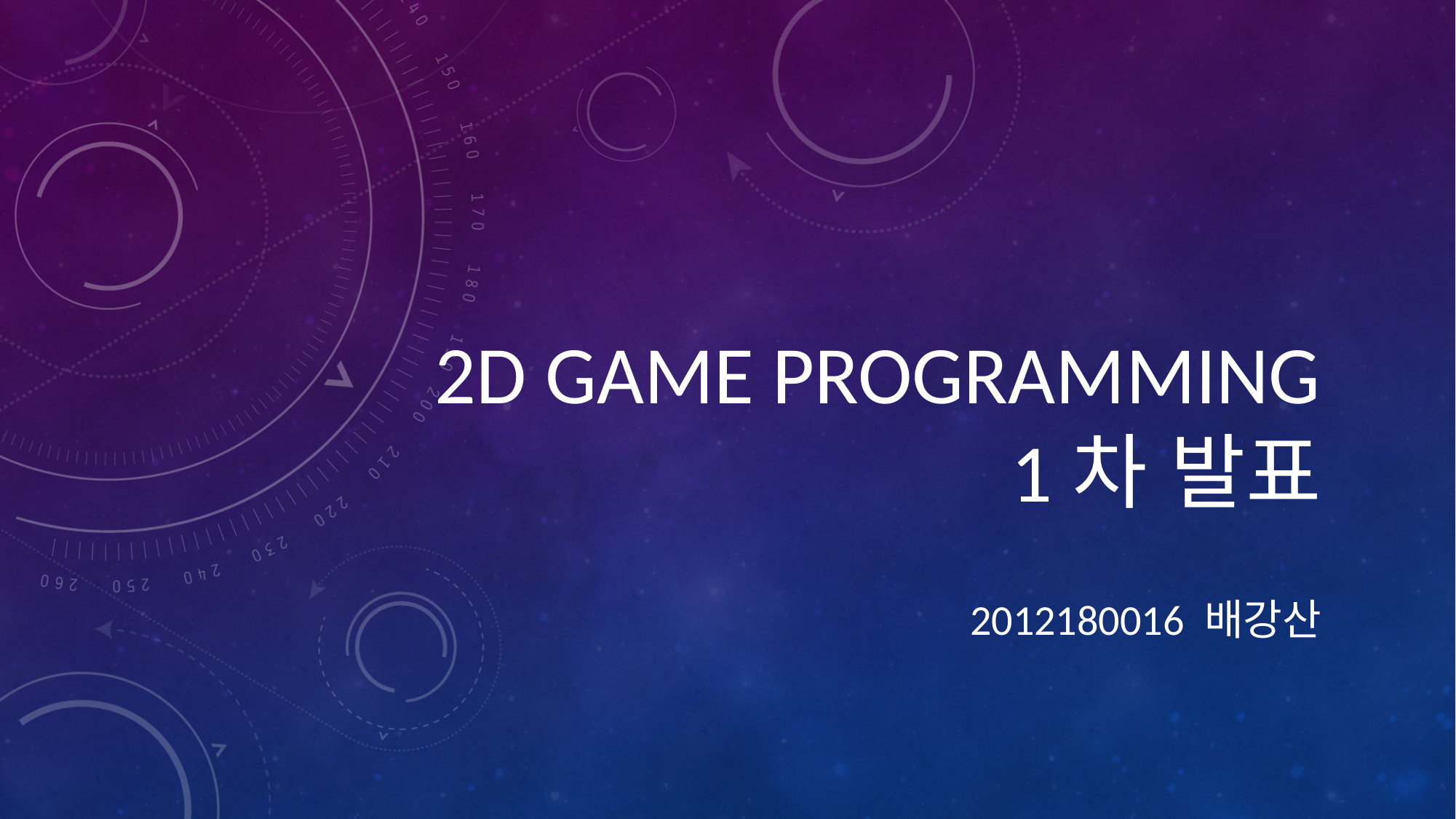

# 2D Game Programming 1차 발표
2012180016 배강산